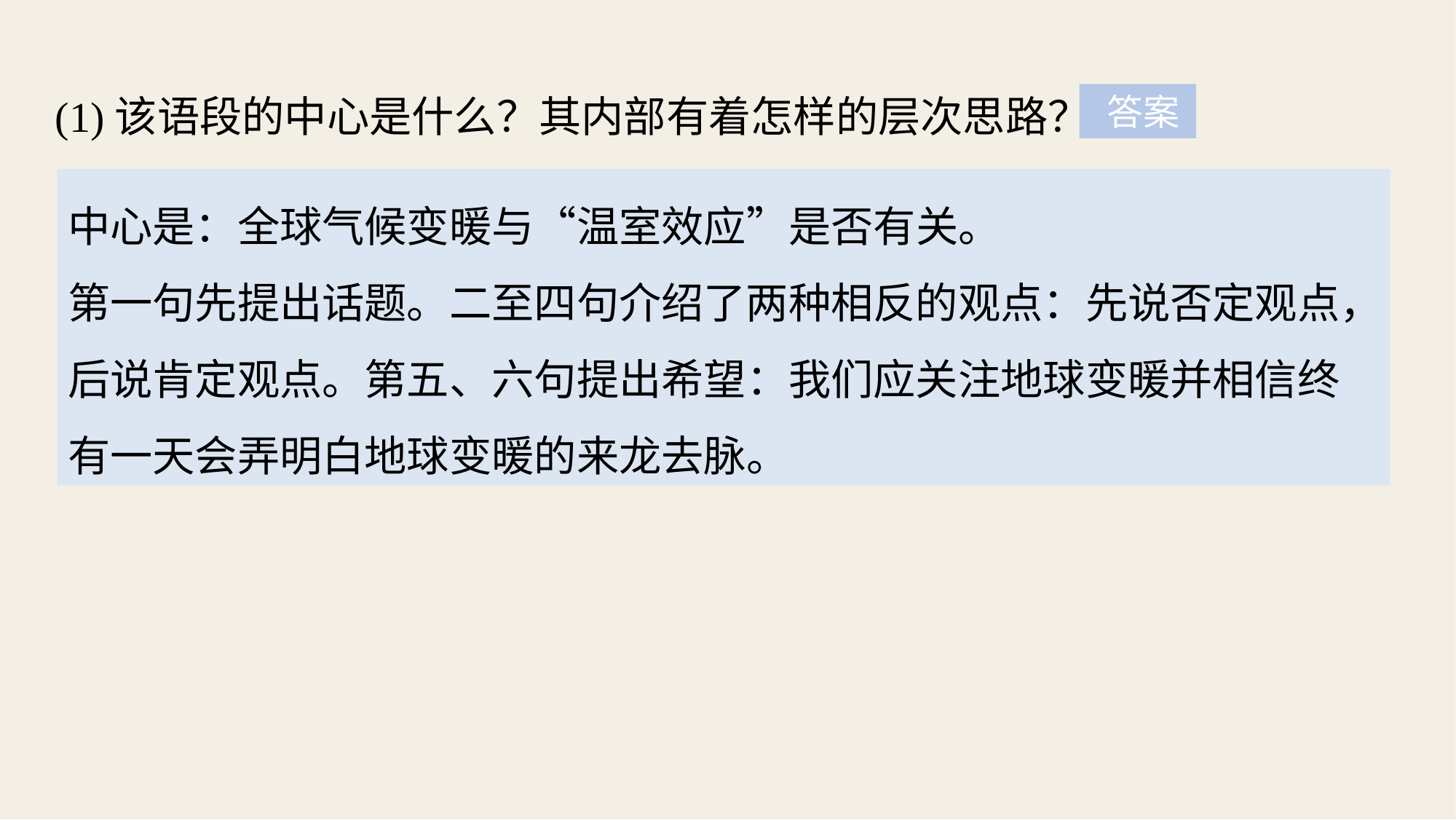

(1)该语段的中心是什么？其内部有着怎样的层次思路？
 答案
中心是：全球气候变暖与“温室效应”是否有关。
第一句先提出话题。二至四句介绍了两种相反的观点：先说否定观点，后说肯定观点。第五、六句提出希望：我们应关注地球变暖并相信终有一天会弄明白地球变暖的来龙去脉。